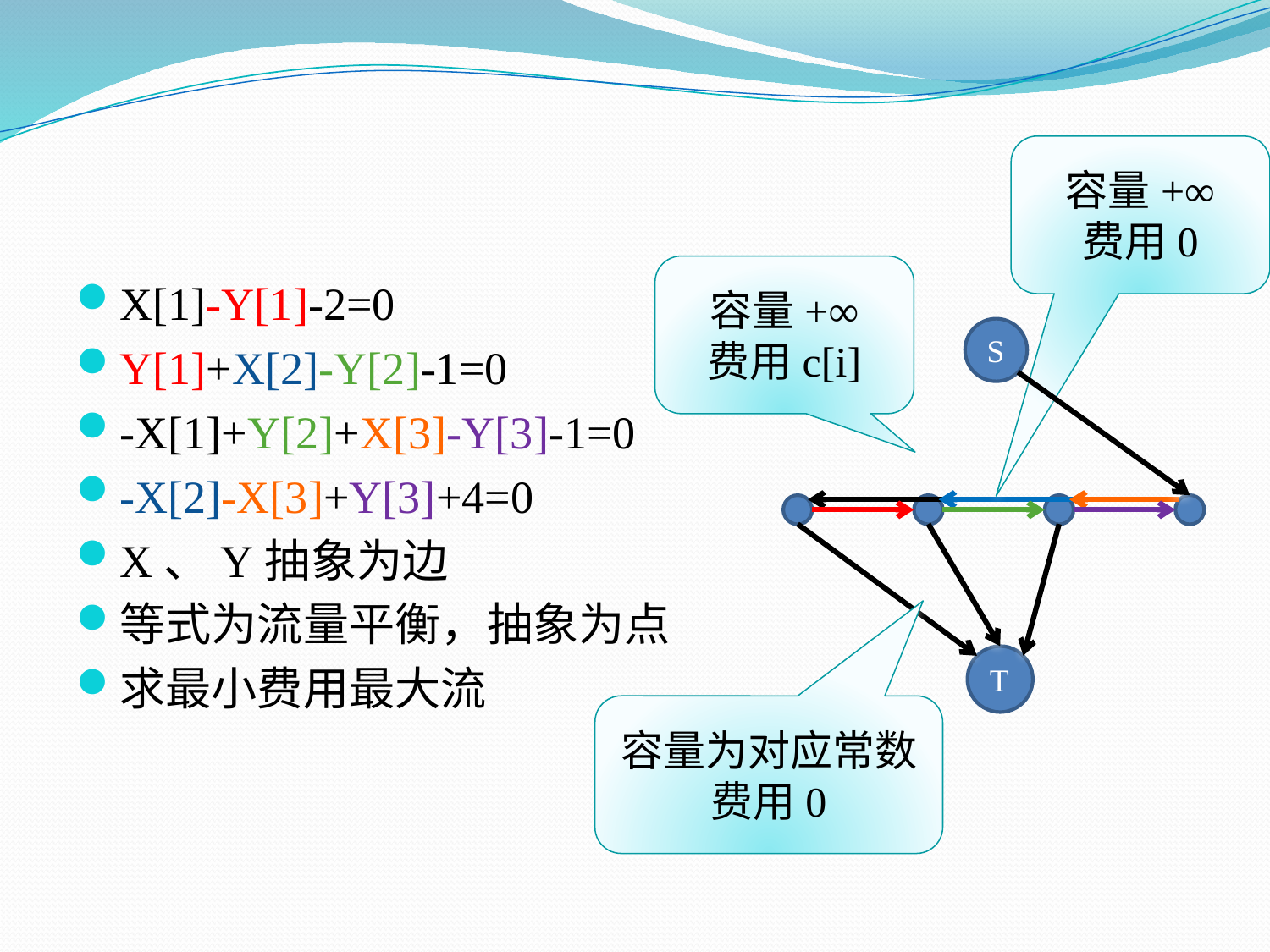

#
容量+∞
费用0
容量+∞
费用c[i]
X[1]-Y[1]-2=0
Y[1]+X[2]-Y[2]-1=0
-X[1]+Y[2]+X[3]-Y[3]-1=0
-X[2]-X[3]+Y[3]+4=0
X、Y抽象为边
等式为流量平衡，抽象为点
求最小费用最大流

S

T
容量为对应常数
费用0